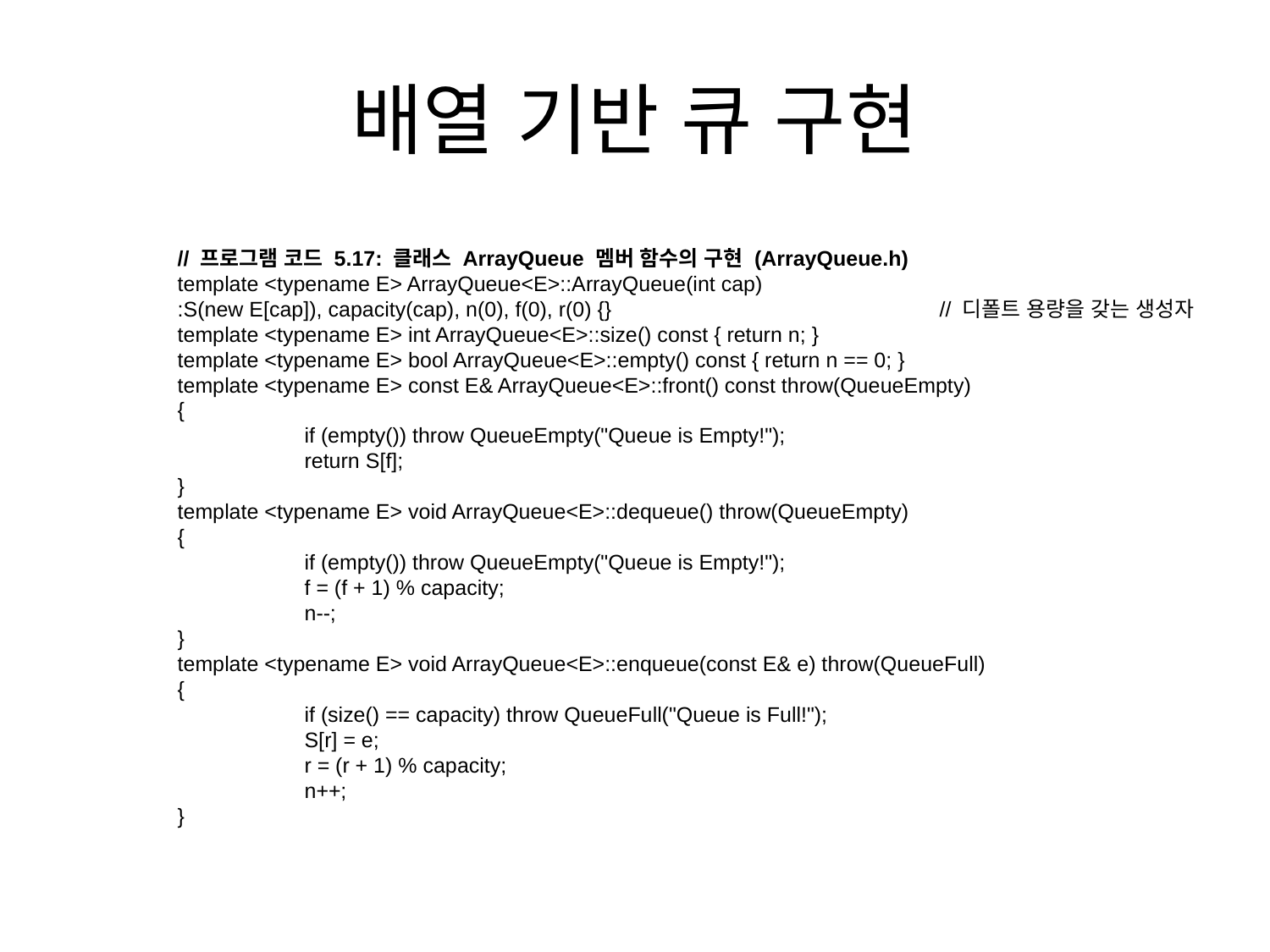

# 배열 기반 큐 구현
// 프로그램 코드 5.17: 클래스 ArrayQueue 멤버 함수의 구현 (ArrayQueue.h)
template <typename E> ArrayQueue<E>::ArrayQueue(int cap)
:S(new E[cap]), capacity(cap), n(0), f(0), r(0) {}			// 디폴트 용량을 갖는 생성자
template <typename E> int ArrayQueue<E>::size() const { return n; }
template <typename E> bool ArrayQueue<E>::empty() const { return n == 0; }
template <typename E> const E& ArrayQueue<E>::front() const throw(QueueEmpty)
{
	if (empty()) throw QueueEmpty("Queue is Empty!");
	return S[f];
}
template <typename E> void ArrayQueue<E>::dequeue() throw(QueueEmpty)
{
	if (empty()) throw QueueEmpty("Queue is Empty!");
	f = (f + 1) % capacity;
	n--;
}
template <typename E> void ArrayQueue<E>::enqueue(const E& e) throw(QueueFull)
{
	if (size() == capacity) throw QueueFull("Queue is Full!");
	S[r] = e;
	r = (r + 1) % capacity;
	n++;
}